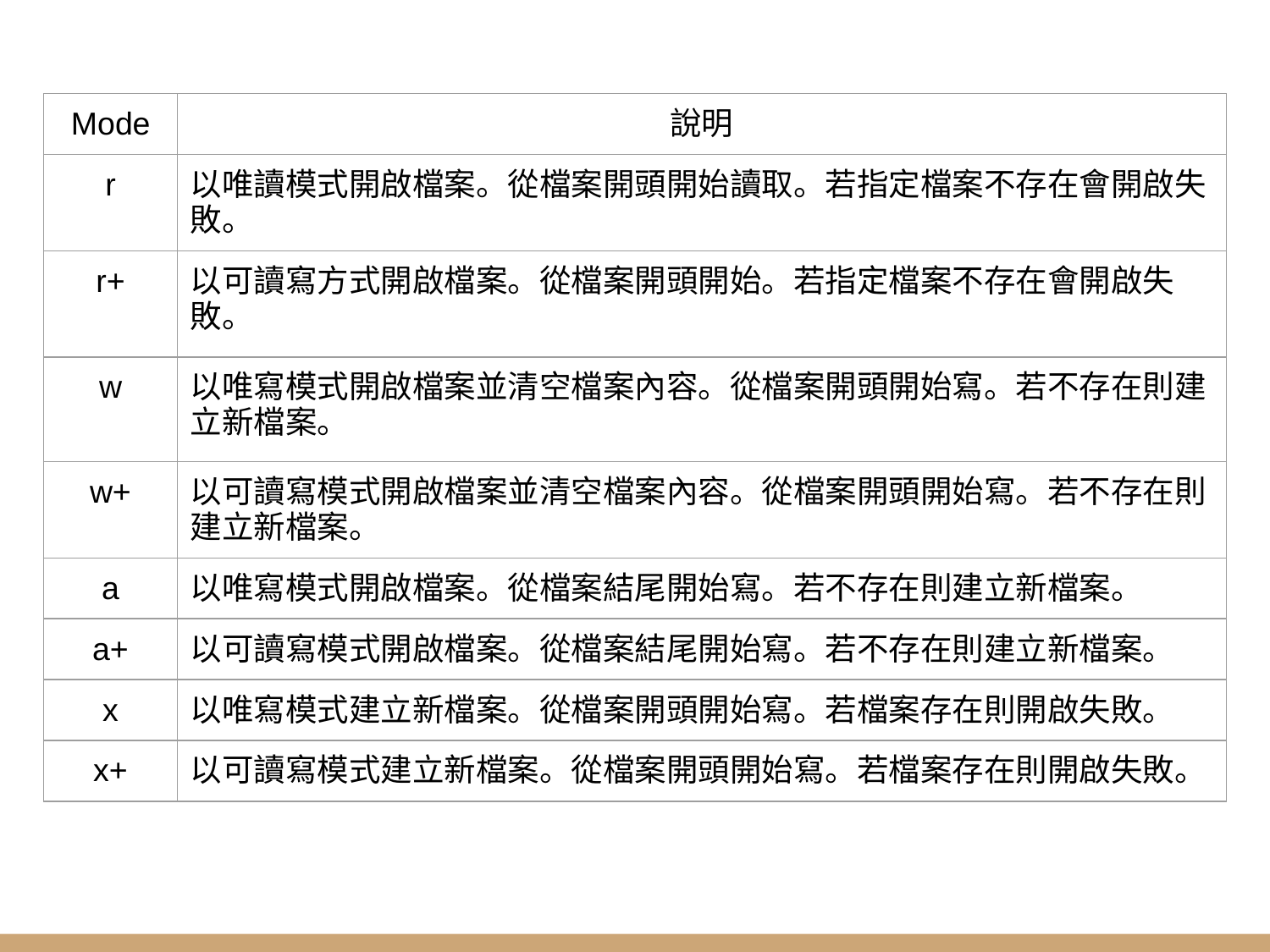

| Mode | 說明 |
| --- | --- |
| r | 以唯讀模式開啟檔案。從檔案開頭開始讀取。若指定檔案不存在會開啟失敗。 |
| r+ | 以可讀寫方式開啟檔案。從檔案開頭開始。若指定檔案不存在會開啟失敗。 |
| w | 以唯寫模式開啟檔案並清空檔案內容。從檔案開頭開始寫。若不存在則建立新檔案。 |
| w+ | 以可讀寫模式開啟檔案並清空檔案內容。從檔案開頭開始寫。若不存在則建立新檔案。 |
| a | 以唯寫模式開啟檔案。從檔案結尾開始寫。若不存在則建立新檔案。 |
| a+ | 以可讀寫模式開啟檔案。從檔案結尾開始寫。若不存在則建立新檔案。 |
| x | 以唯寫模式建立新檔案。從檔案開頭開始寫。若檔案存在則開啟失敗。 |
| x+ | 以可讀寫模式建立新檔案。從檔案開頭開始寫。若檔案存在則開啟失敗。 |